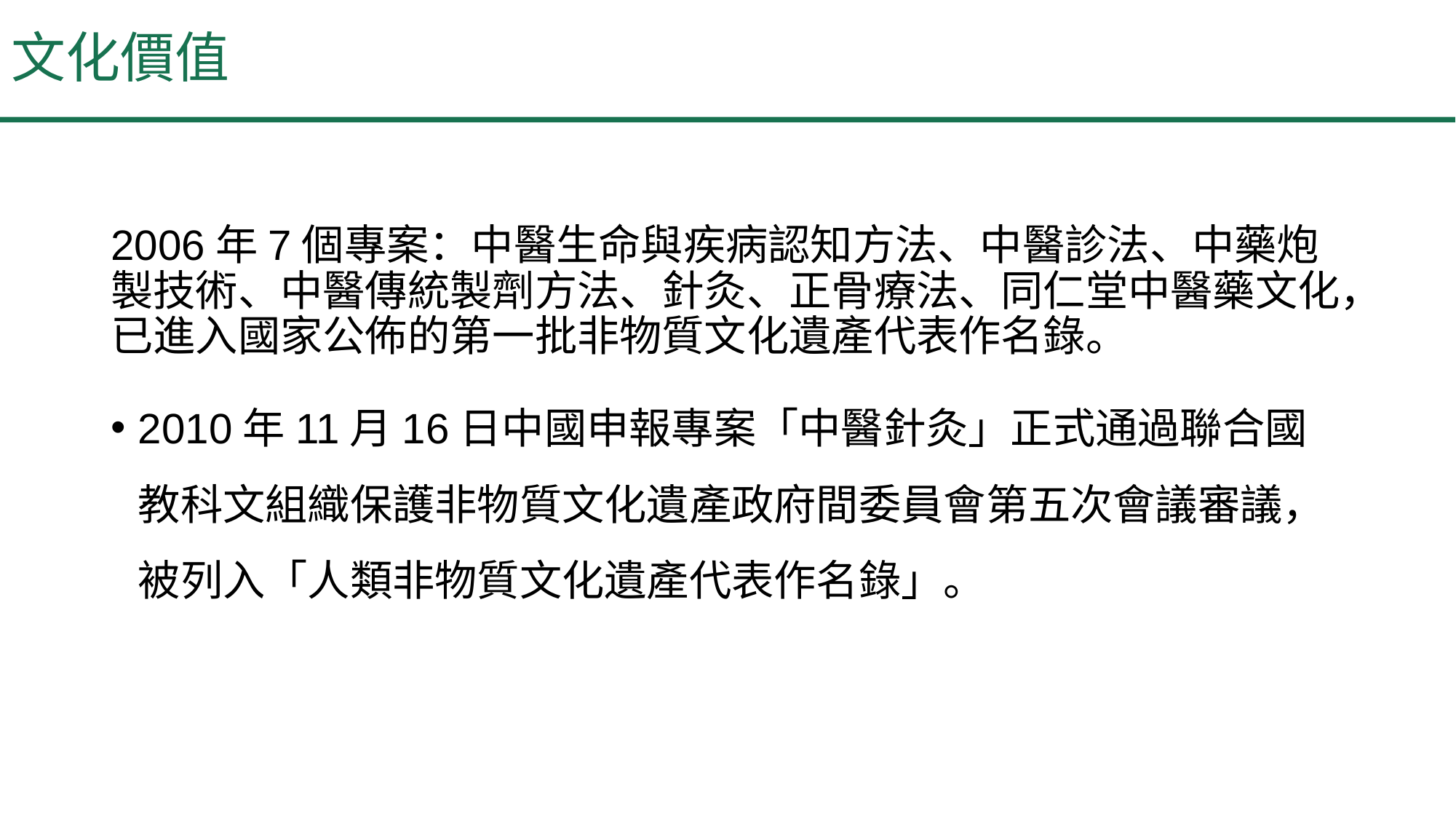

# 文化價值
2006年7個專案：中醫生命與疾病認知方法、中醫診法、中藥炮製技術、中醫傳統製劑方法、針灸、正骨療法、同仁堂中醫藥文化，已進入國家公佈的第一批非物質文化遺產代表作名錄。
2010年11月16日中國申報專案「中醫針灸」正式通過聯合國教科文組織保護非物質文化遺產政府間委員會第五次會議審議，被列入「人類非物質文化遺產代表作名錄」。